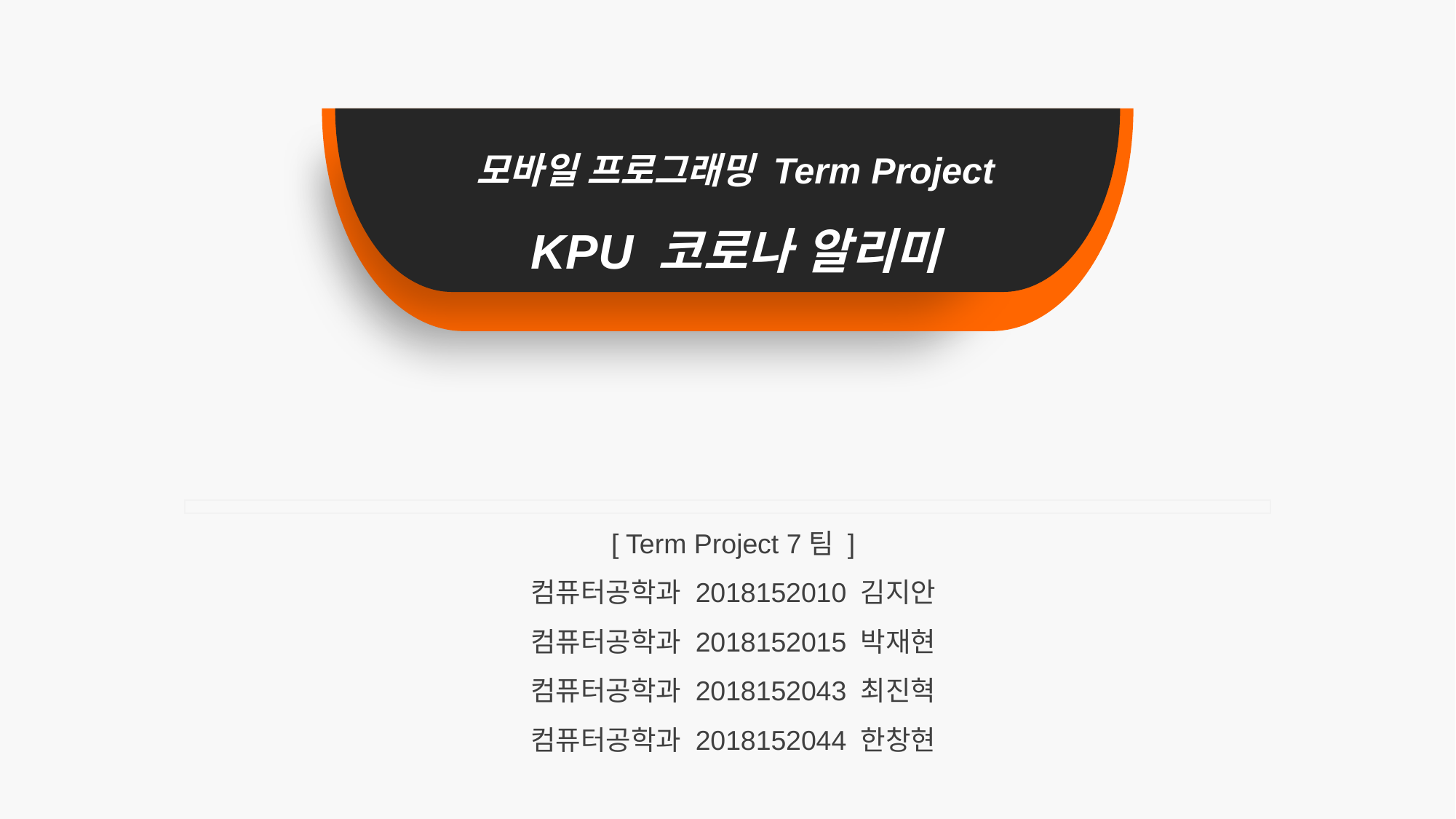

모바일 프로그래밍 Term Project
KPU 코로나 알리미

[ Term Project 7팀 ]
컴퓨터공학과 2018152010 김지안
컴퓨터공학과 2018152015 박재현
컴퓨터공학과 2018152043 최진혁
컴퓨터공학과 2018152044 한창현